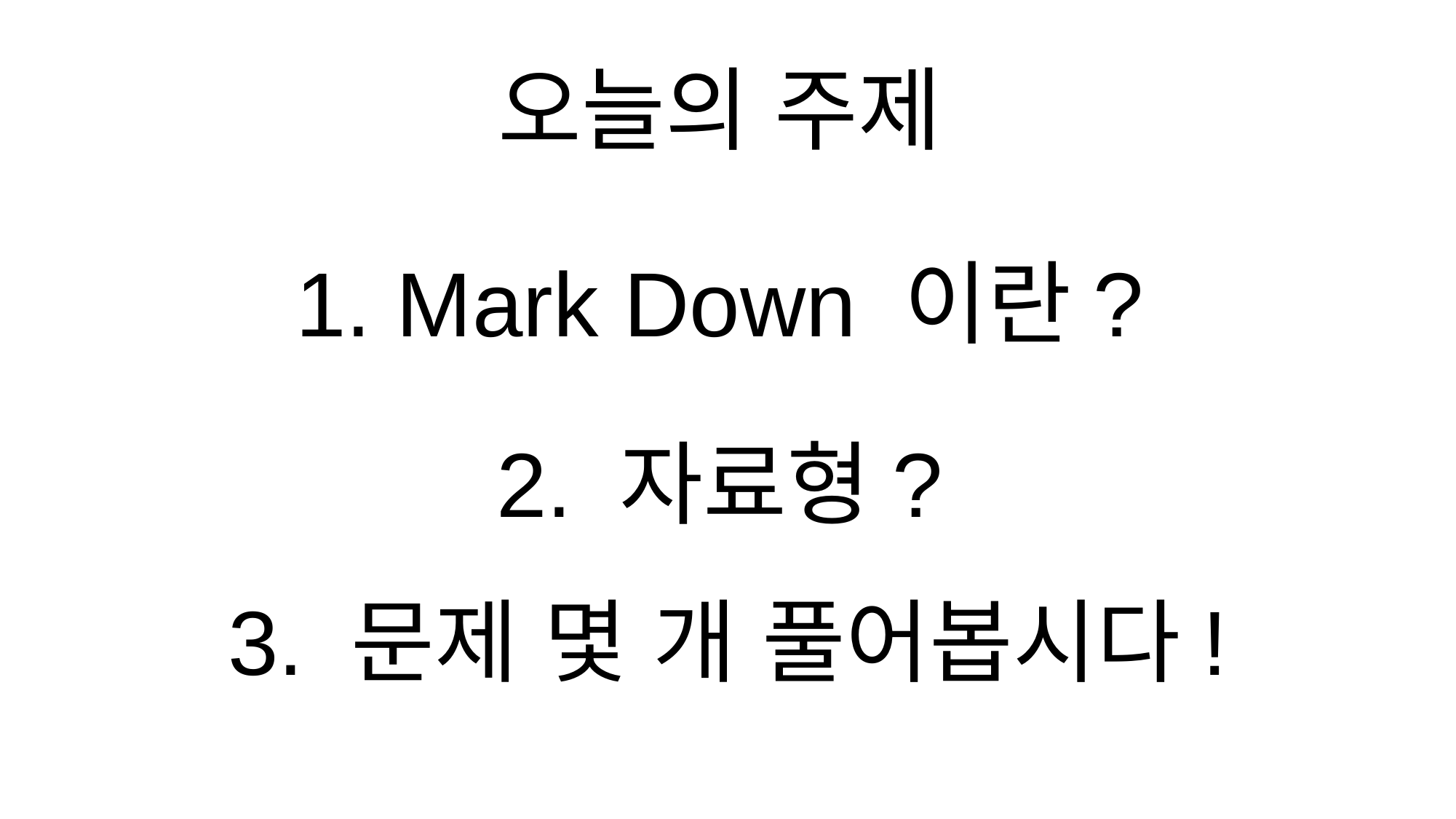

오늘의 주제
1. Mark Down 이란?
2. 자료형?
3. 문제 몇 개 풀어봅시다!